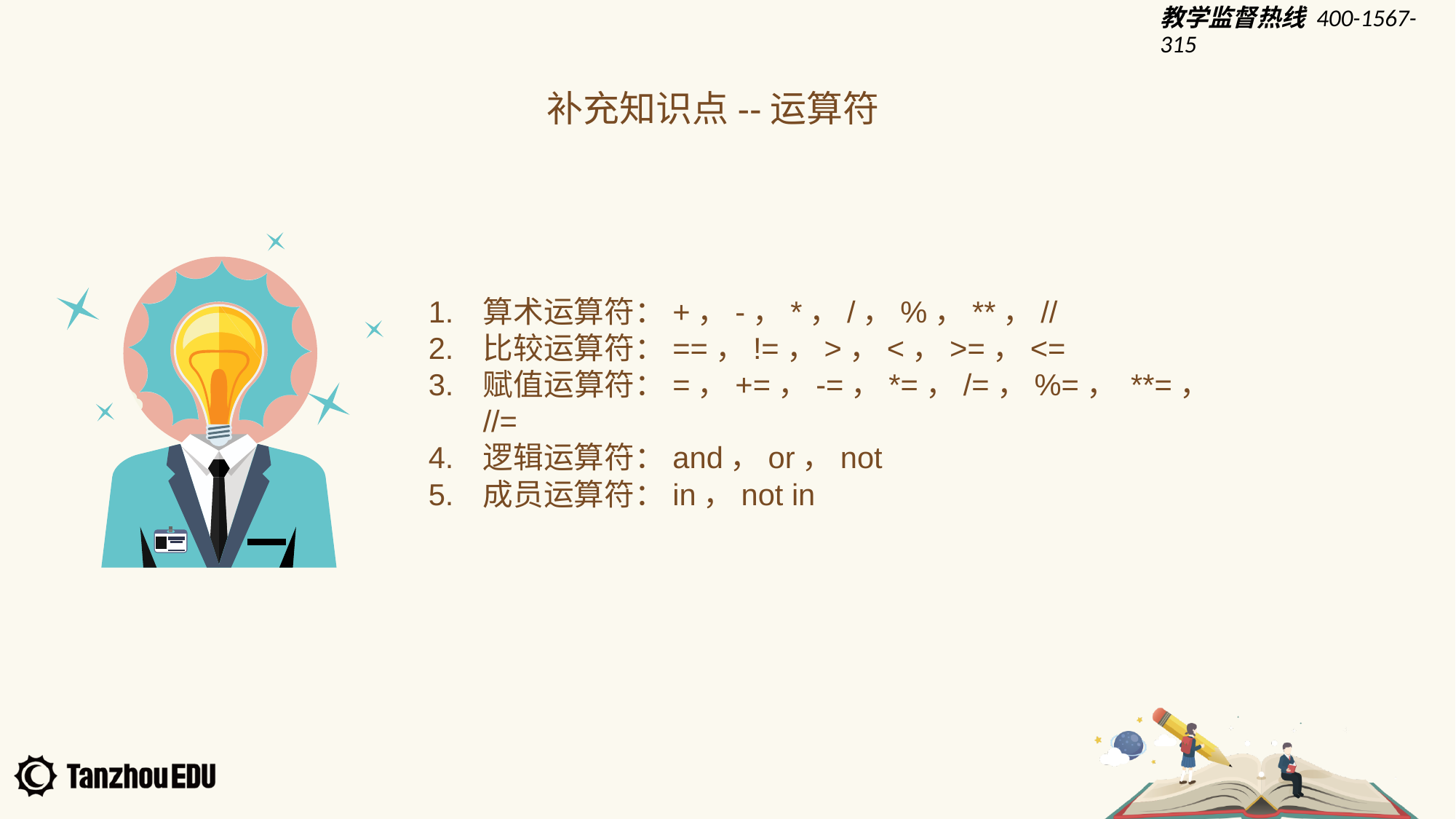

补充知识点--运算符

算术运算符：+，-，*，/，%，**，//
比较运算符：==，!=，>，<，>=，<=
赋值运算符：=，+=，-=，*=，/=，%=， **=，//=
逻辑运算符：and，or，not
成员运算符：in，not in